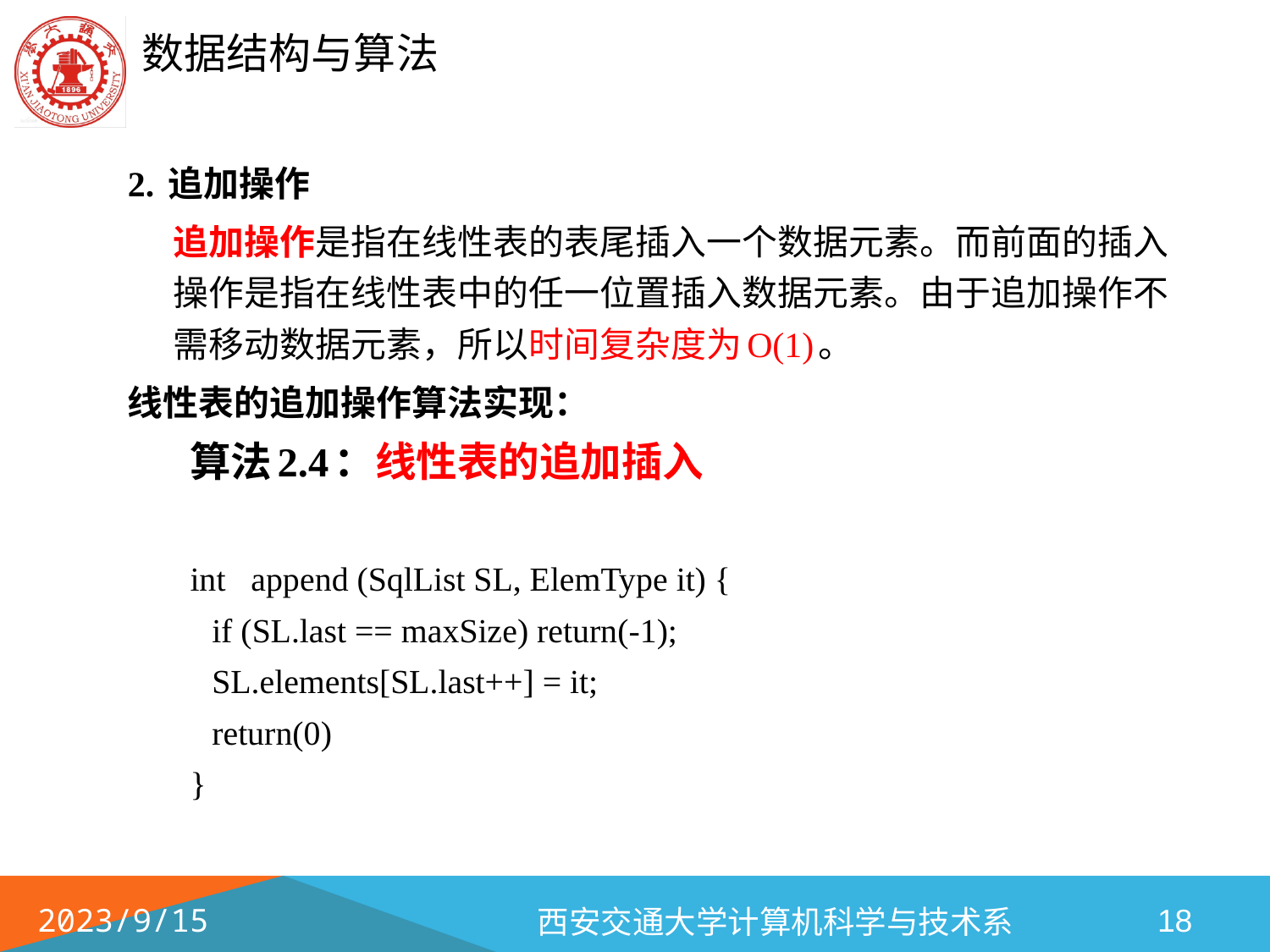

2. 追加操作
	追加操作是指在线性表的表尾插入一个数据元素。而前面的插入操作是指在线性表中的任一位置插入数据元素。由于追加操作不需移动数据元素，所以时间复杂度为O(1)。
线性表的追加操作算法实现：
算法2.4：线性表的追加插入

int   append (SqlList SL, ElemType it) {
		if (SL.last == maxSize) return(-1);
		SL.elements[SL.last++] = it;
		return(0)
}